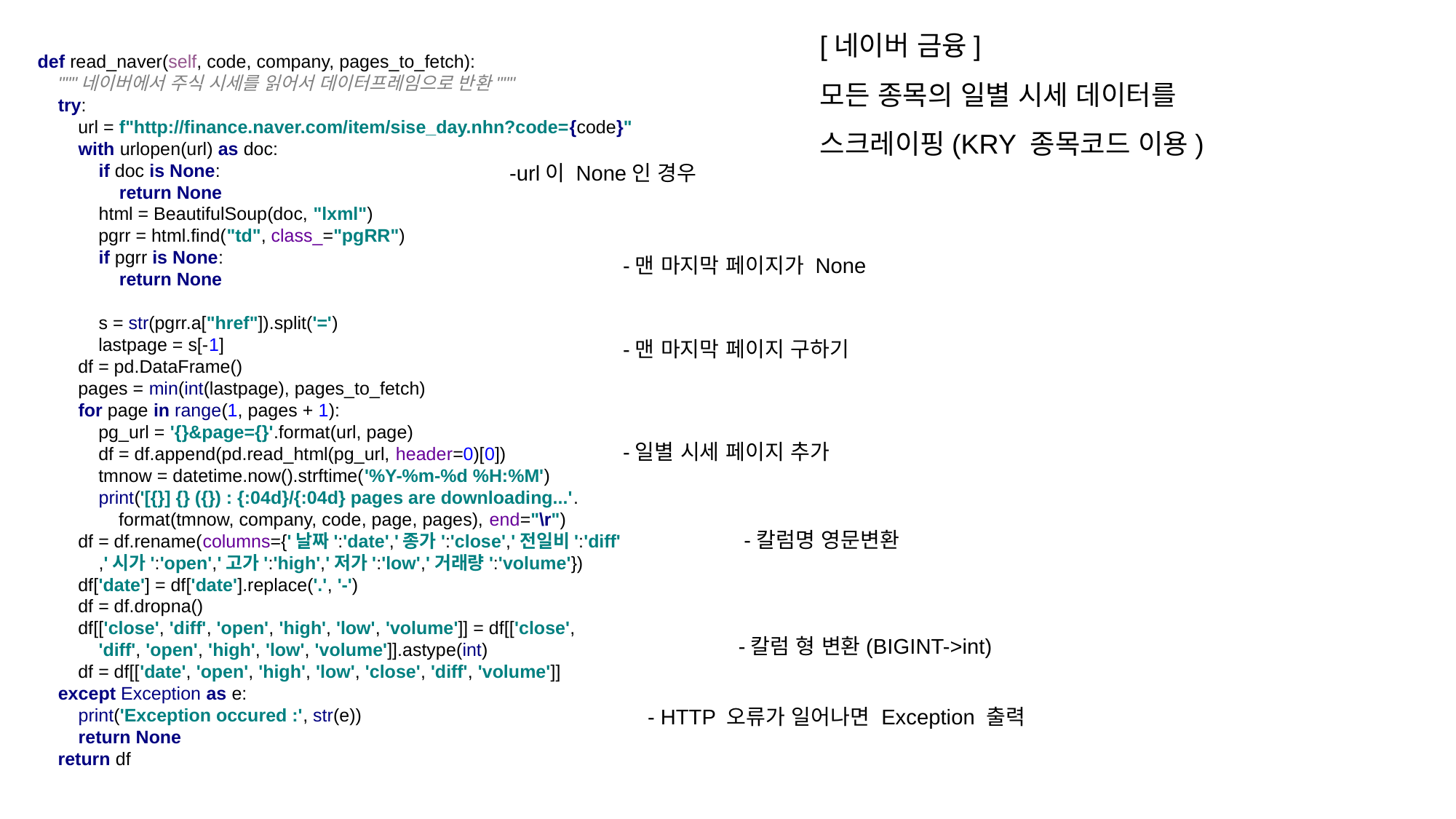

[네이버 금융]
모든 종목의 일별 시세 데이터를
스크레이핑(KRY 종목코드 이용)
def read_naver(self, code, company, pages_to_fetch):
    """네이버에서 주식 시세를 읽어서 데이터프레임으로 반환"""
    try:
        url = f"http://finance.naver.com/item/sise_day.nhn?code={code}"
        with urlopen(url) as doc:
            if doc is None:
                return None
            html = BeautifulSoup(doc, "lxml")
            pgrr = html.find("td", class_="pgRR")
            if pgrr is None:
                return None
            s = str(pgrr.a["href"]).split('=')
            lastpage = s[-1]
        df = pd.DataFrame()
        pages = min(int(lastpage), pages_to_fetch)
        for page in range(1, pages + 1):
            pg_url = '{}&page={}'.format(url, page)
            df = df.append(pd.read_html(pg_url, header=0)[0])
            tmnow = datetime.now().strftime('%Y-%m-%d %H:%M')
            print('[{}] {} ({}) : {:04d}/{:04d} pages are downloading...'.
                format(tmnow, company, code, page, pages), end="\r")
        df = df.rename(columns={'날짜':'date','종가':'close','전일비':'diff'
            ,'시가':'open','고가':'high','저가':'low','거래량':'volume'})
        df['date'] = df['date'].replace('.', '-')
        df = df.dropna()
        df[['close', 'diff', 'open', 'high', 'low', 'volume']] = df[['close',
            'diff', 'open', 'high', 'low', 'volume']].astype(int)
        df = df[['date', 'open', 'high', 'low', 'close', 'diff', 'volume']]
    except Exception as e:
        print('Exception occured :', str(e))
        return None
    return df
-url이 None인 경우
-맨 마지막 페이지가 None
-맨 마지막 페이지 구하기
-일별 시세 페이지 추가
-칼럼명 영문변환
-칼럼 형 변환(BIGINT->int)
- HTTP 오류가 일어나면 Exception 출력